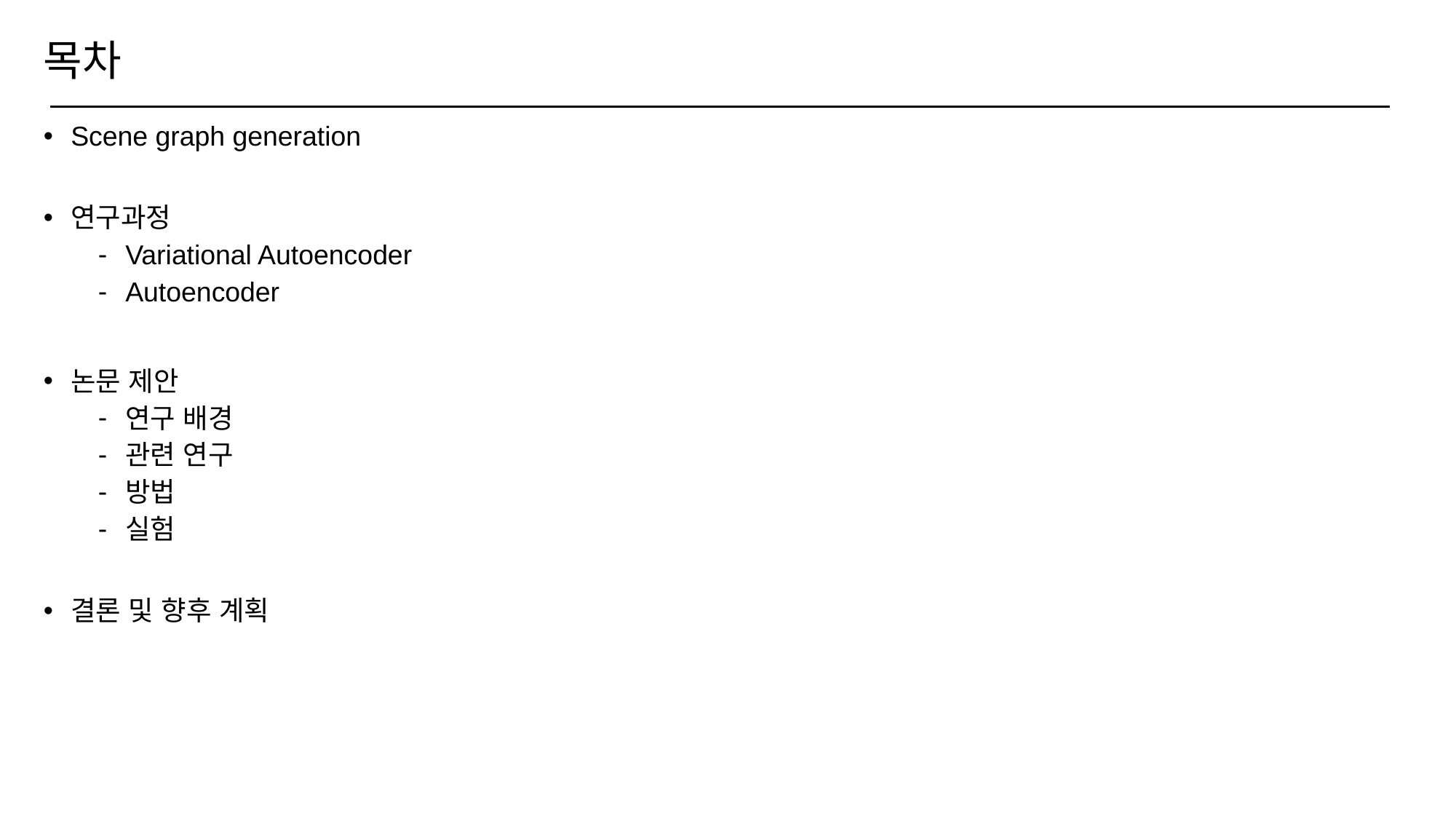

# 목차
Scene graph generation

연구과정
Variational Autoencoder
Autoencoder

논문 제안
연구 배경
관련 연구
방법
실험

결론 및 향후 계획